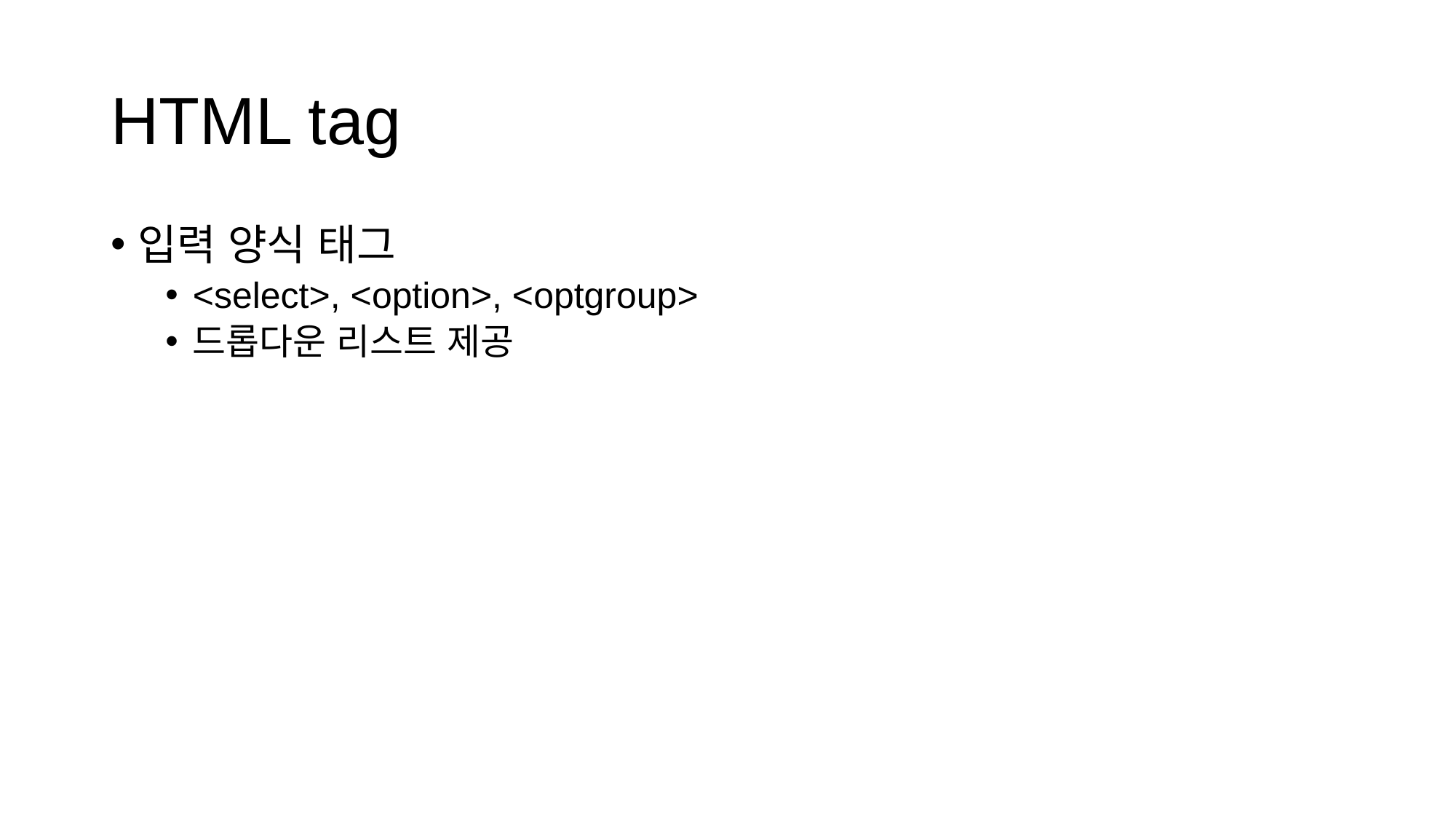

# HTML tag
입력 양식 태그
<select>, <option>, <optgroup>
드롭다운 리스트 제공